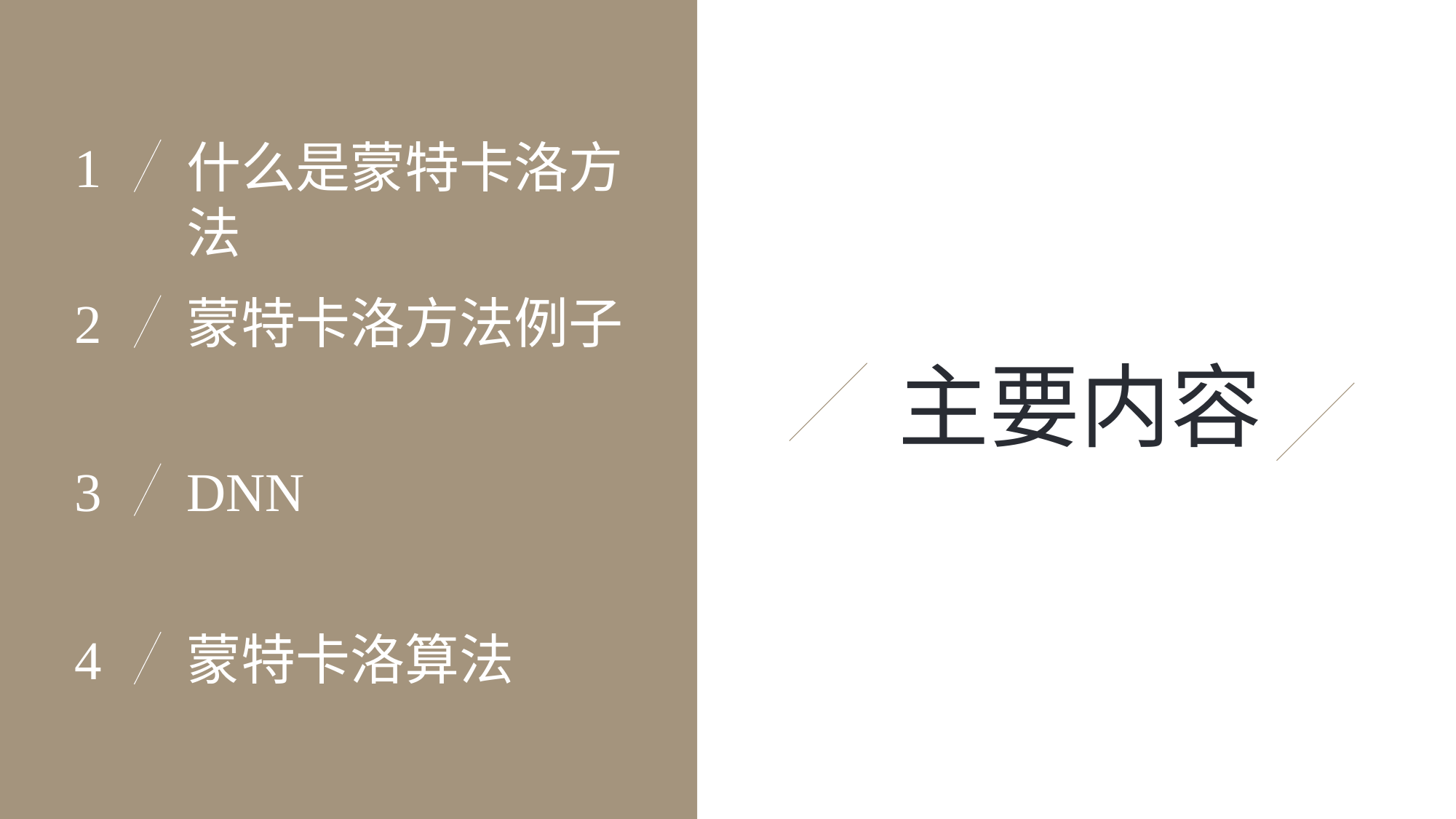

1
什么是蒙特卡洛方法
2
蒙特卡洛方法例子
主要内容
3
DNN
4
蒙特卡洛算法